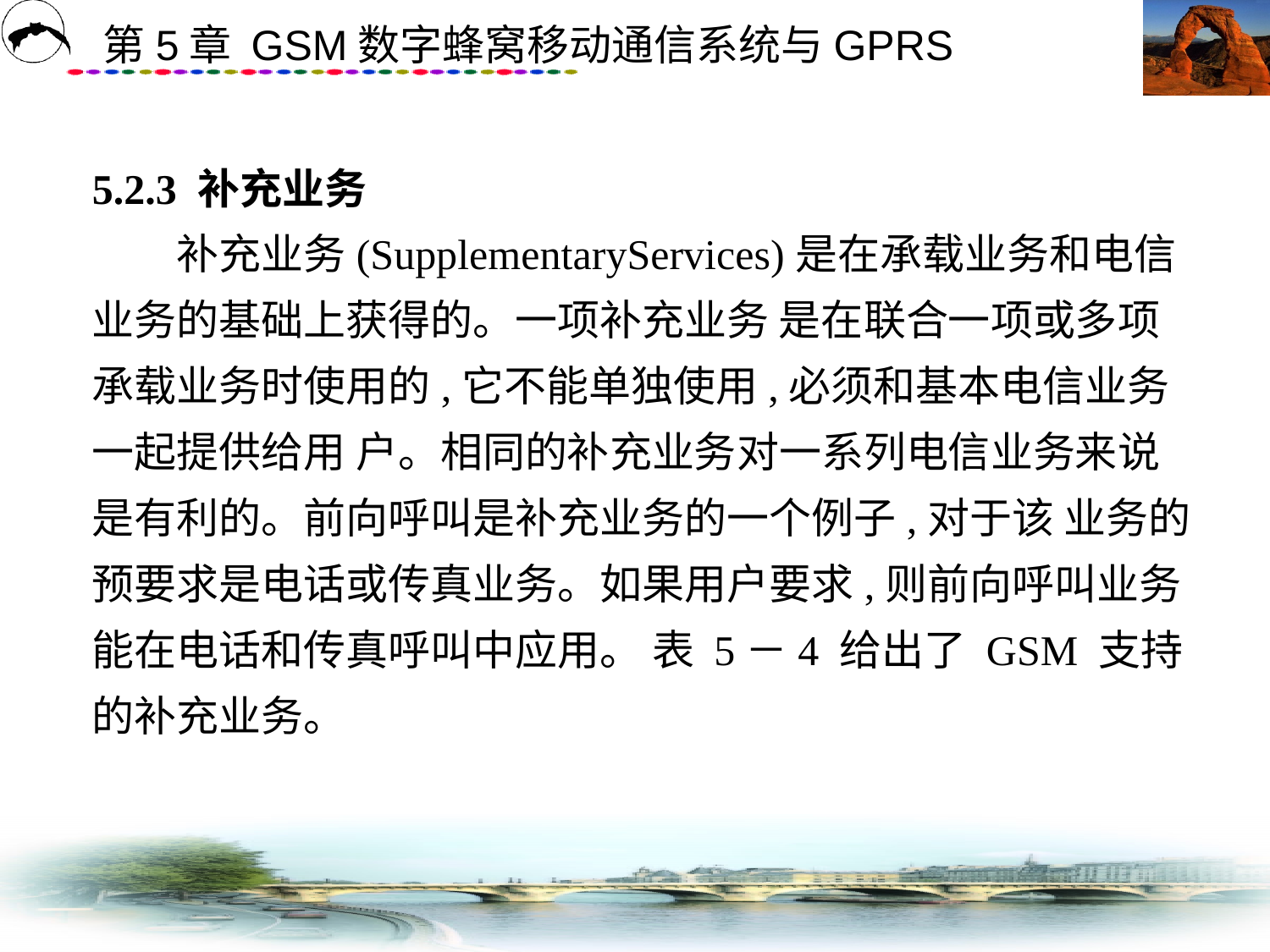

# 5.2.3 补充业务 　　补充业务(SupplementaryServices)是在承载业务和电信业务的基础上获得的。一项补充业务 是在联合一项或多项承载业务时使用的,它不能单独使用,必须和基本电信业务一起提供给用 户。相同的补充业务对一系列电信业务来说是有利的。前向呼叫是补充业务的一个例子,对于该 业务的预要求是电话或传真业务。如果用户要求,则前向呼叫业务能在电话和传真呼叫中应用。 表 5－4 给出了 GSM 支持的补充业务。